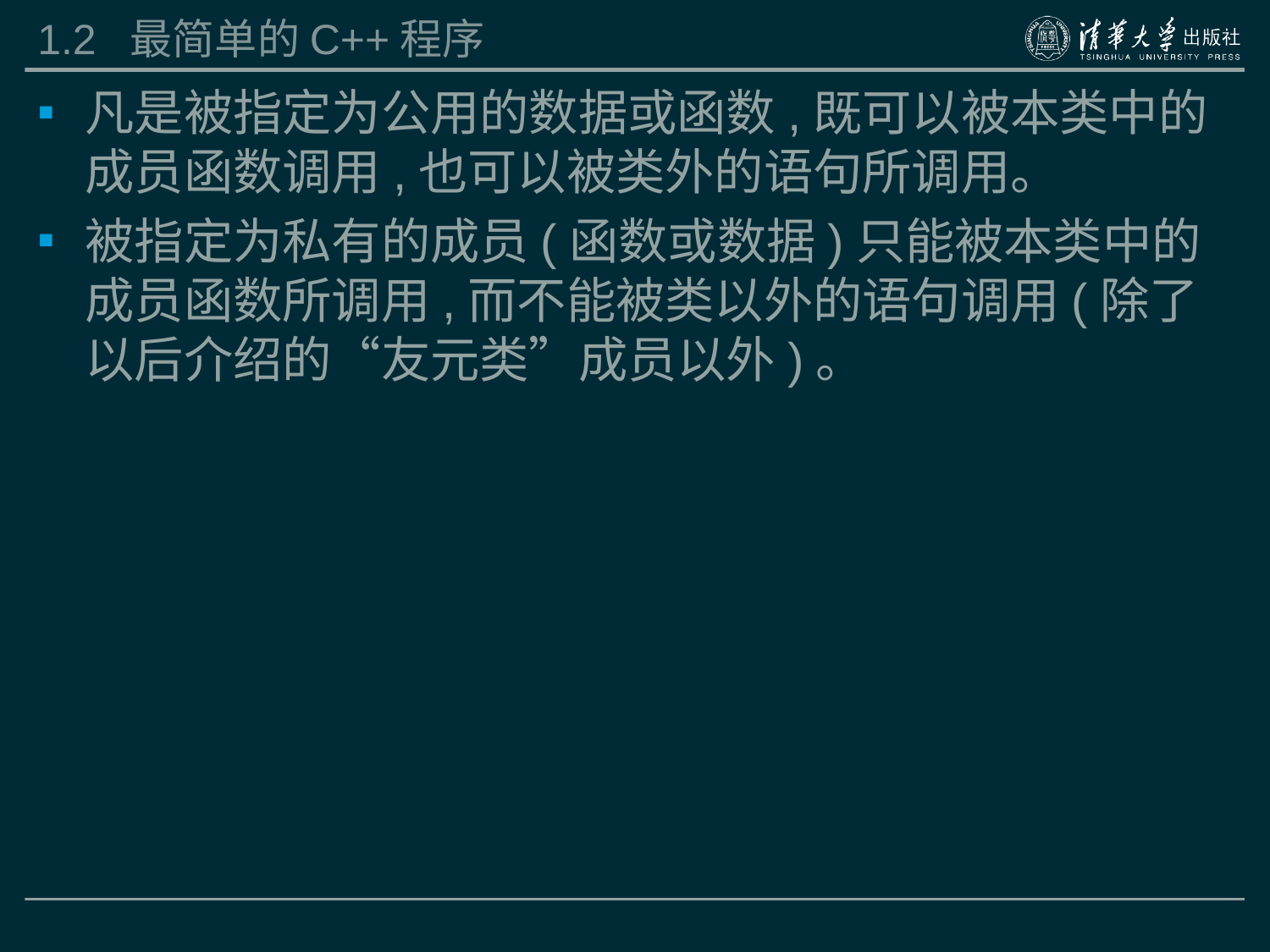

# 1.2  最简单的C++程序
凡是被指定为公用的数据或函数,既可以被本类中的成员函数调用,也可以被类外的语句所调用。
被指定为私有的成员(函数或数据)只能被本类中的成员函数所调用,而不能被类以外的语句调用(除了以后介绍的“友元类”成员以外)。